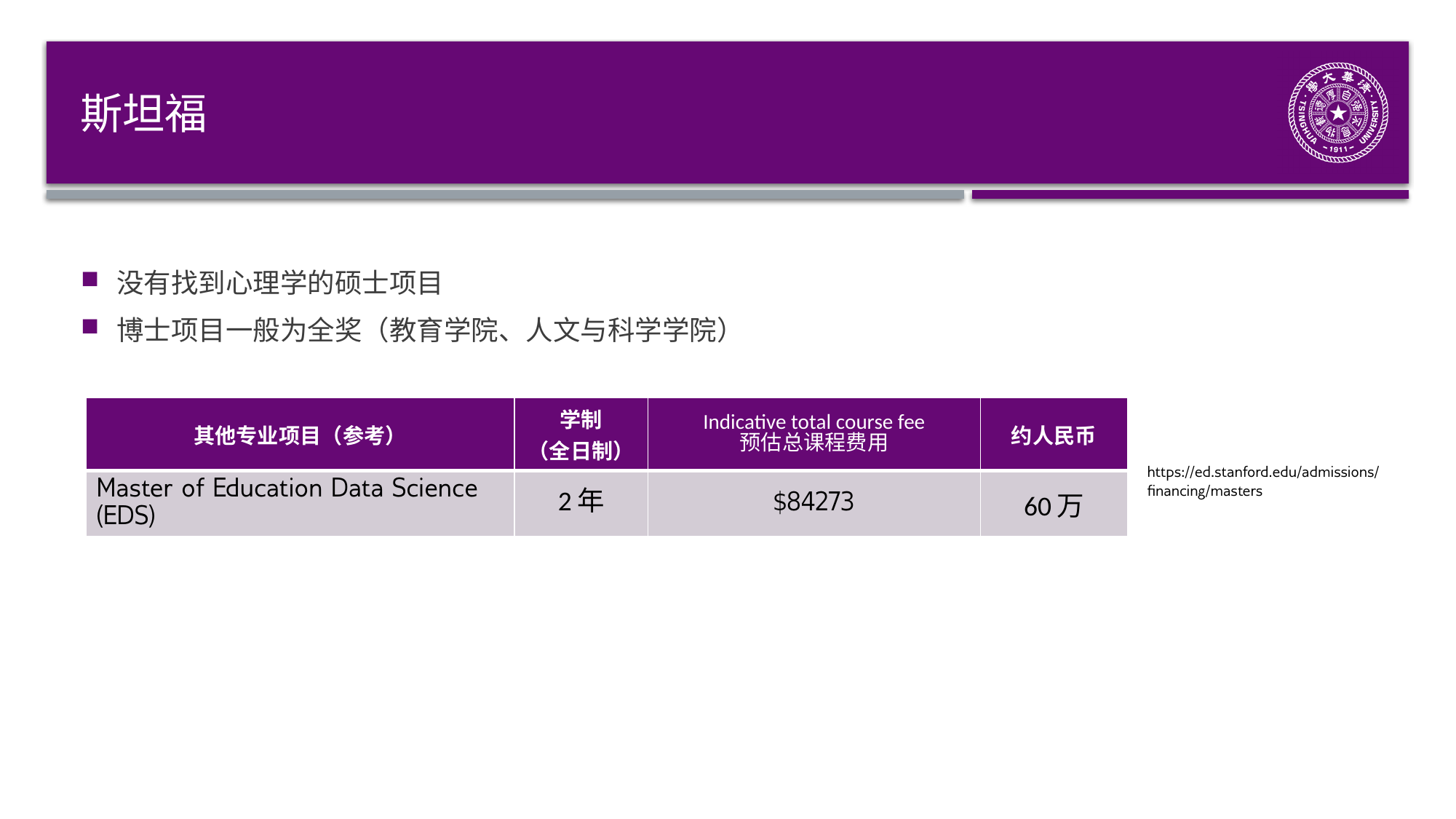

# 斯坦福
没有找到心理学的硕士项目
博士项目一般为全奖（教育学院、人文与科学学院）
| 其他专业项目（参考） | 学制 （全日制） | Indicative total course fee 预估总课程费用 | 约人民币 |
| --- | --- | --- | --- |
| Master of Education Data Science (EDS) | 2年 | $84273 | 60万 |
https://ed.stanford.edu/admissions/financing/masters